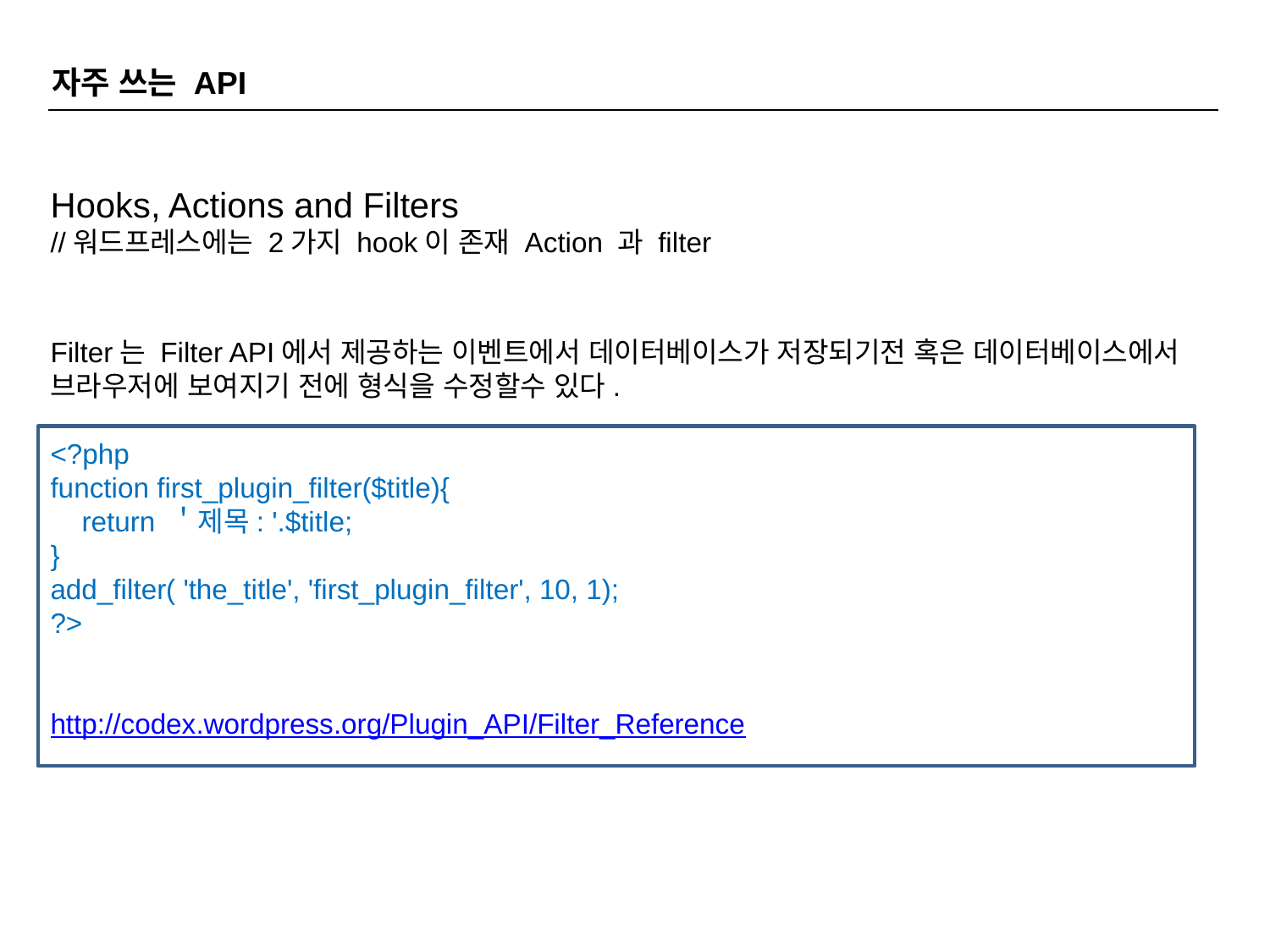

자주 쓰는 API
Hooks, Actions and Filters
//워드프레스에는 2가지 hook이 존재 Action 과 filter

Filter는 Filter API에서 제공하는 이벤트에서 데이터베이스가 저장되기전 혹은 데이터베이스에서 브라우저에 보여지기 전에 형식을 수정할수 있다.

<?php
function first_plugin_filter($title){
    return ＇제목: '.$title;
}
add_filter( 'the_title', 'first_plugin_filter', 10, 1);
?>

http://codex.wordpress.org/Plugin_API/Filter_Reference